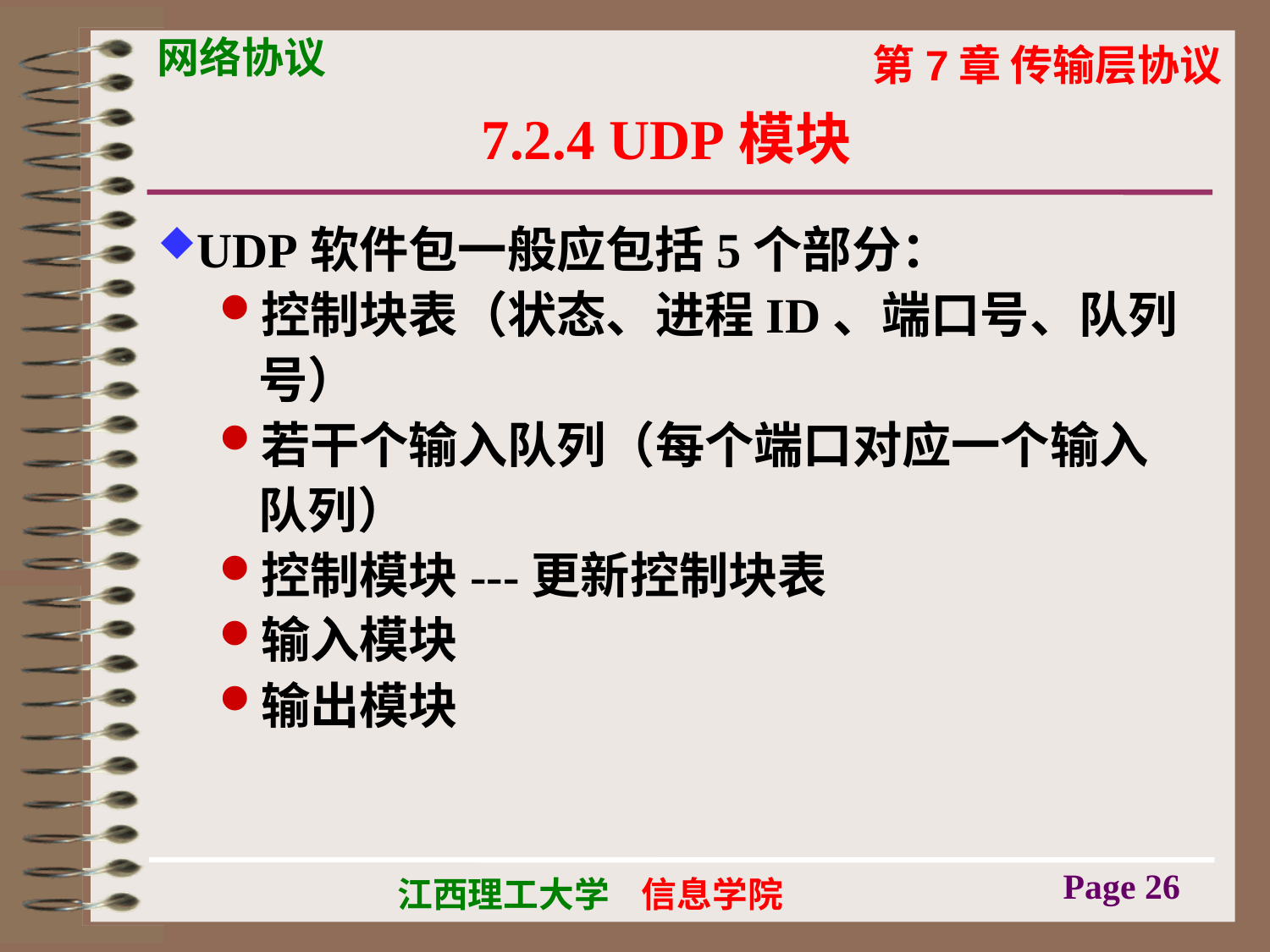

# 7.2.4 UDP模块
UDP软件包一般应包括5个部分：
控制块表（状态、进程ID、端口号、队列号）
若干个输入队列（每个端口对应一个输入队列）
控制模块---更新控制块表
输入模块
输出模块
Page 26